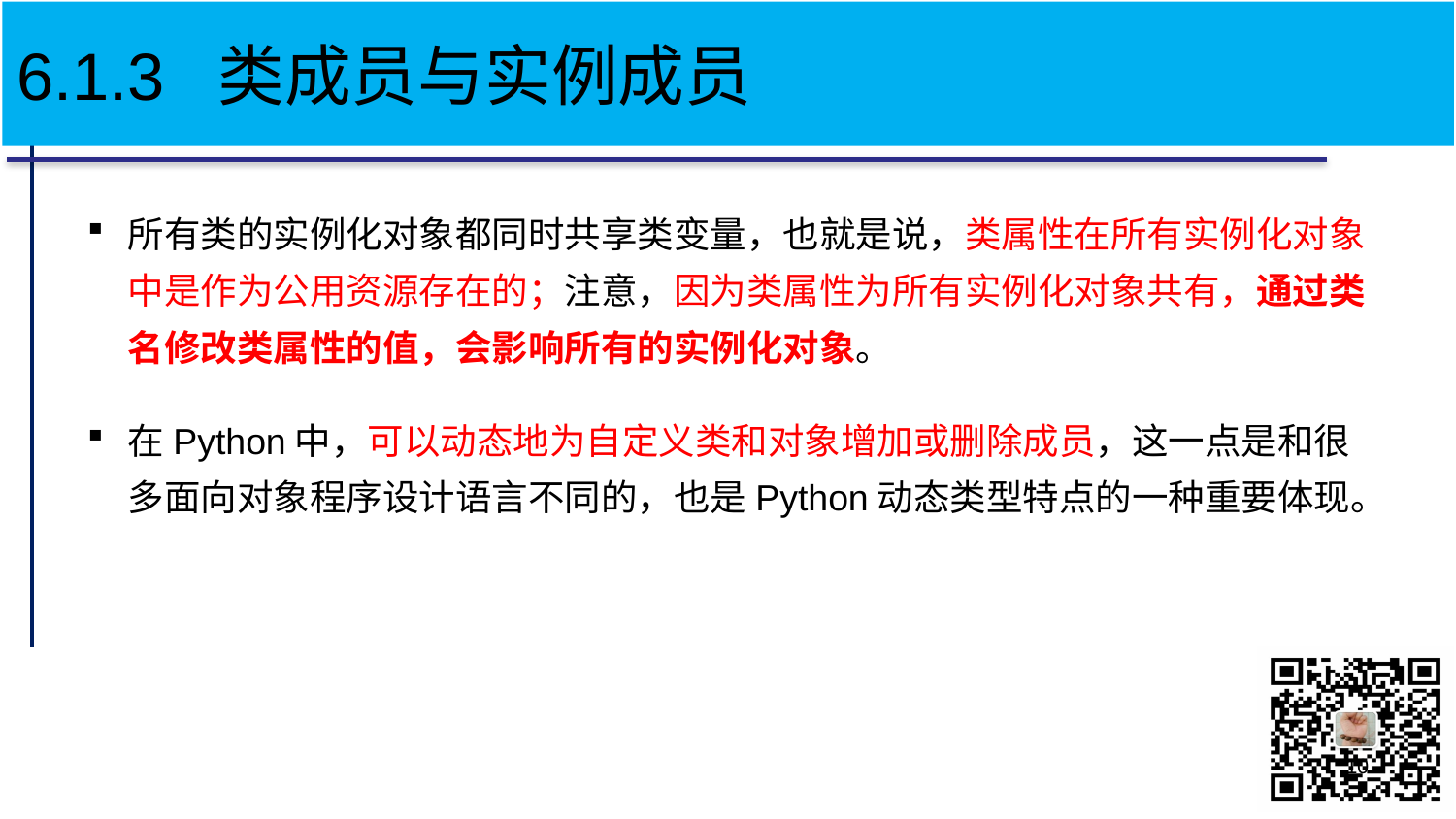

# 6.1.3  类成员与实例成员
所有类的实例化对象都同时共享类变量，也就是说，类属性在所有实例化对象中是作为公用资源存在的；注意，因为类属性为所有实例化对象共有，通过类名修改类属性的值，会影响所有的实例化对象。
在Python中，可以动态地为自定义类和对象增加或删除成员，这一点是和很多面向对象程序设计语言不同的，也是Python动态类型特点的一种重要体现。

10